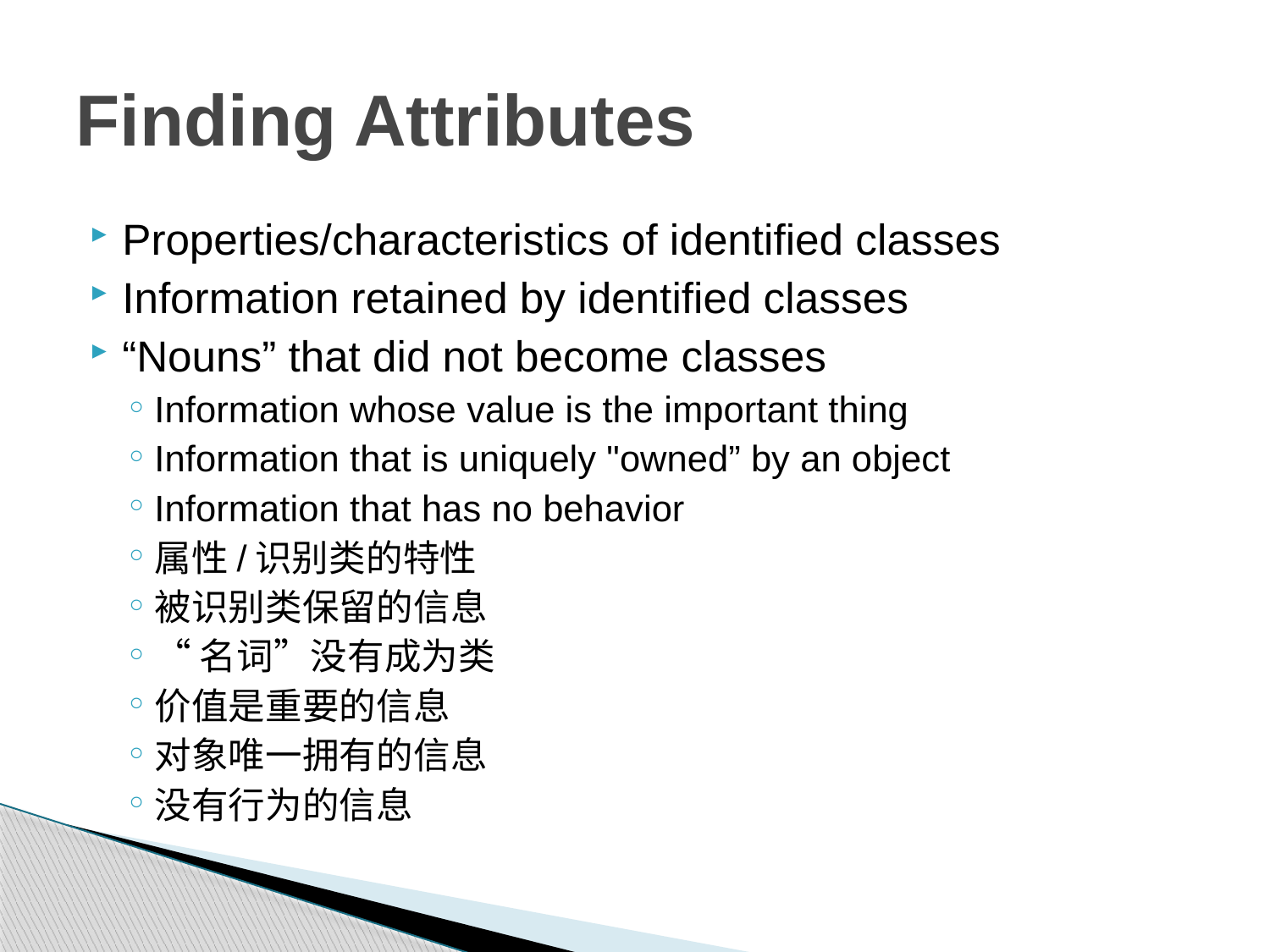

# Finding Attributes
Properties/characteristics of identified classes
Information retained by identified classes
“Nouns” that did not become classes
Information whose value is the important thing
Information that is uniquely "owned” by an object
Information that has no behavior
属性/识别类的特性
被识别类保留的信息
“名词”没有成为类
价值是重要的信息
对象唯一拥有的信息
没有行为的信息